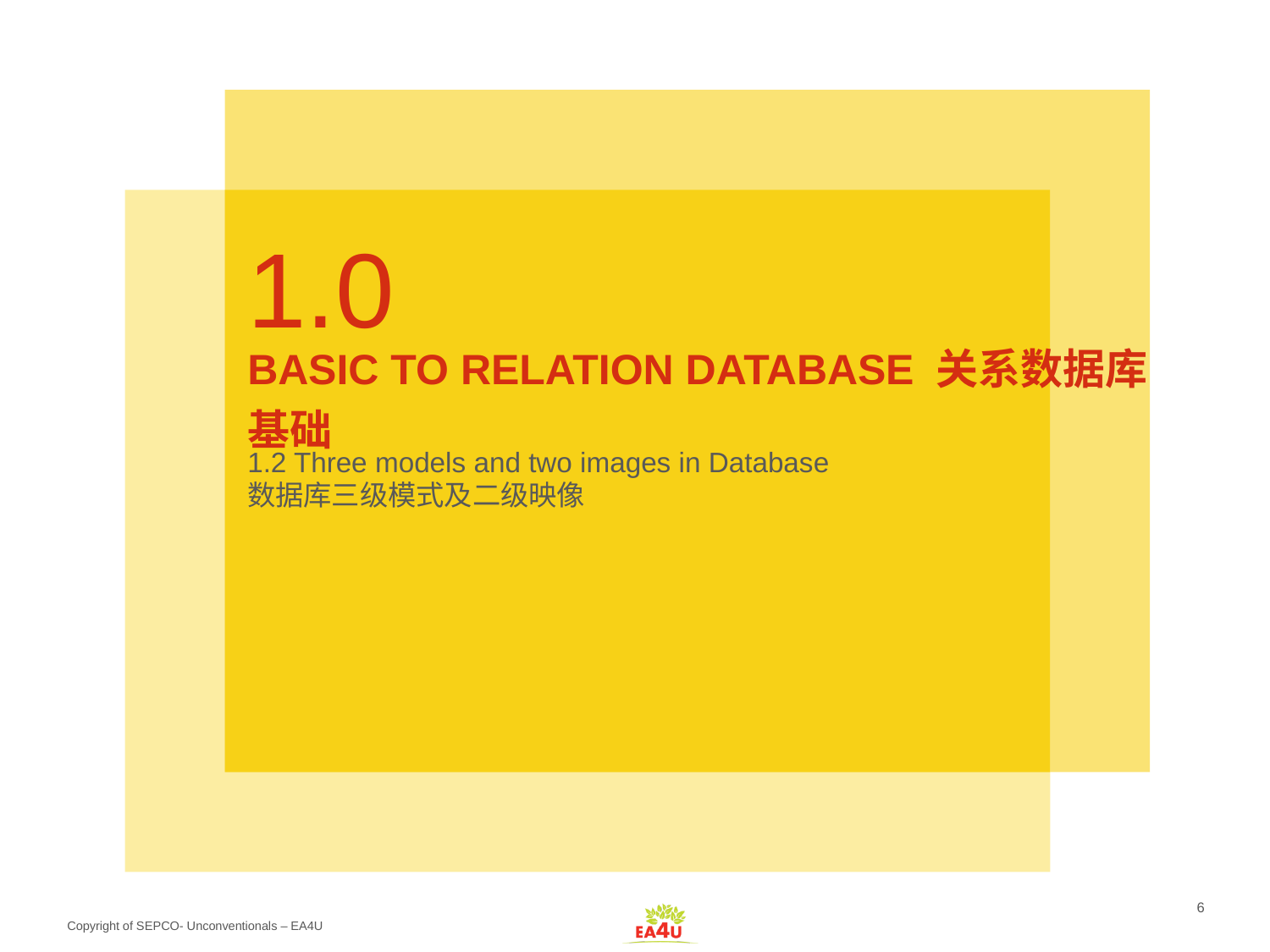

1.0
Basic to relation Database 关系数据库基础

# 1.2 Three models and two images in Database 数据库三级模式及二级映像

6